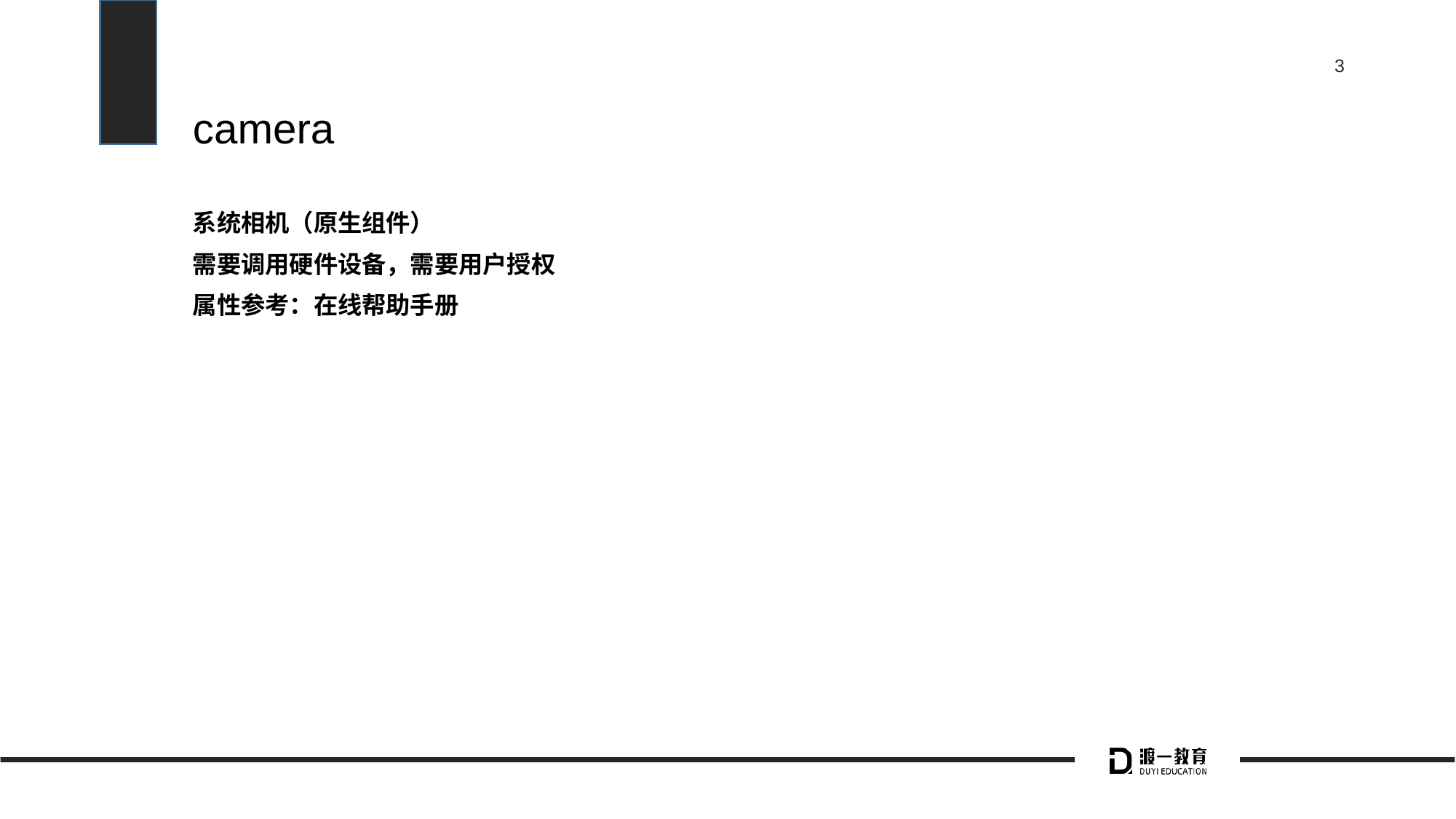

# camera
系统相机（原生组件）
需要调用硬件设备，需要用户授权
属性参考：在线帮助手册